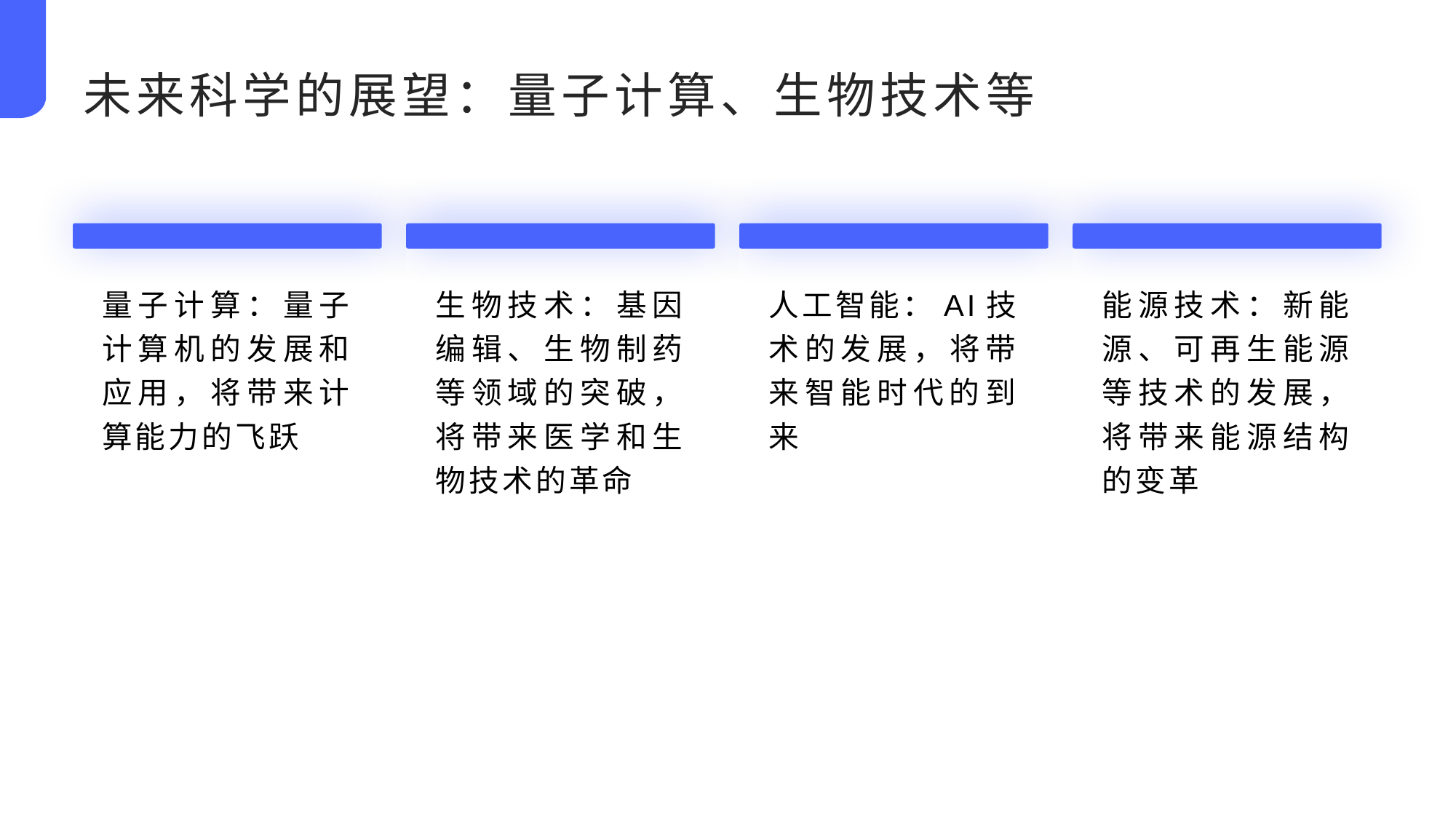

未来科学的展望：量子计算、生物技术等

量子计算：量子计算机的发展和应用，将带来计算能力的飞跃
生物技术：基因编辑、生物制药等领域的突破，将带来医学和生物技术的革命
人工智能：AI技术的发展，将带来智能时代的到来
能源技术：新能源、可再生能源等技术的发展，将带来能源结构的变革